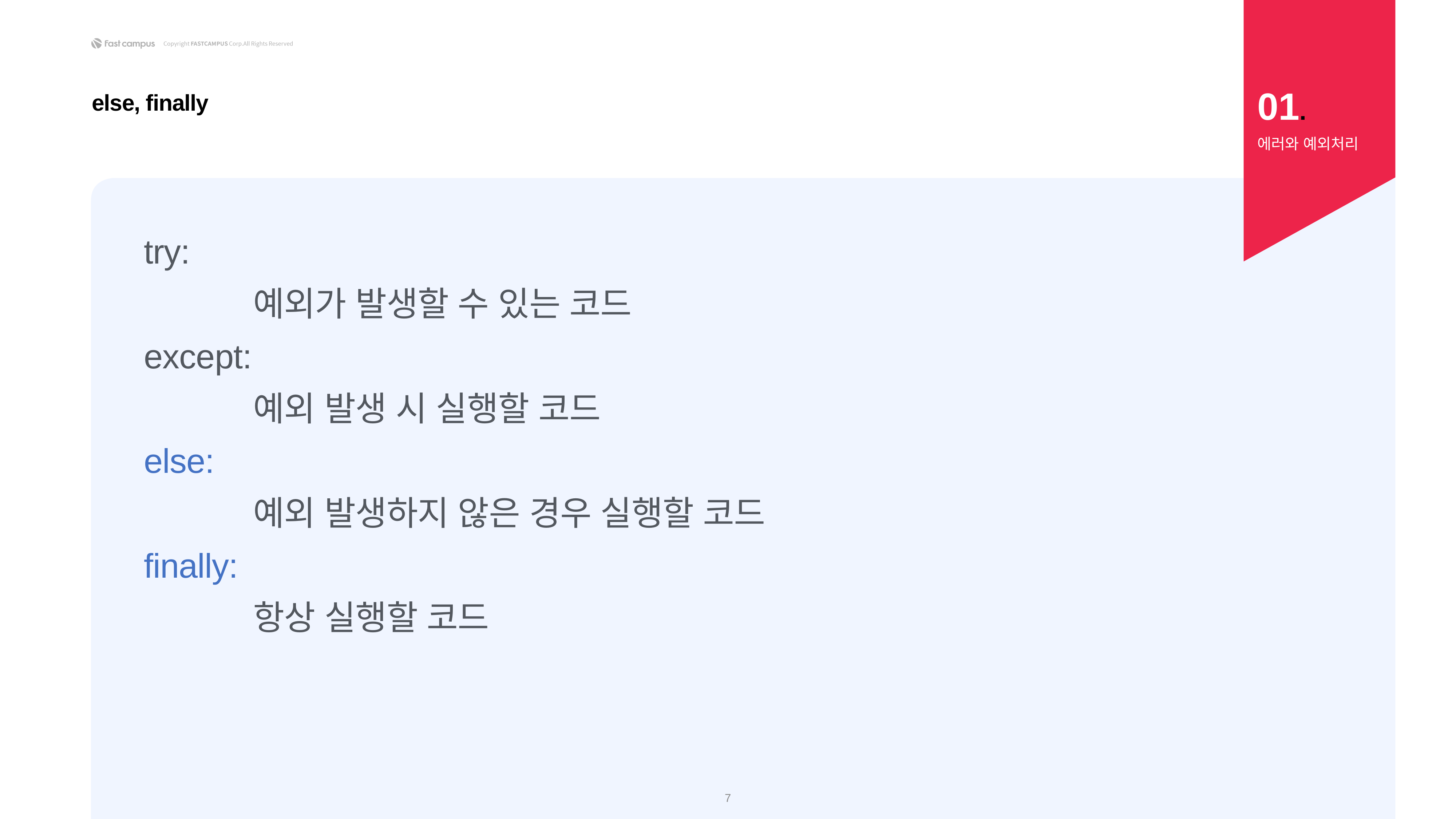

01.
else, finally
에러와 예외처리
try:
		예외가 발생할 수 있는 코드
except:
		예외 발생 시 실행할 코드
else:
		예외 발생하지 않은 경우 실행할 코드
finally:
		항상 실행할 코드
7